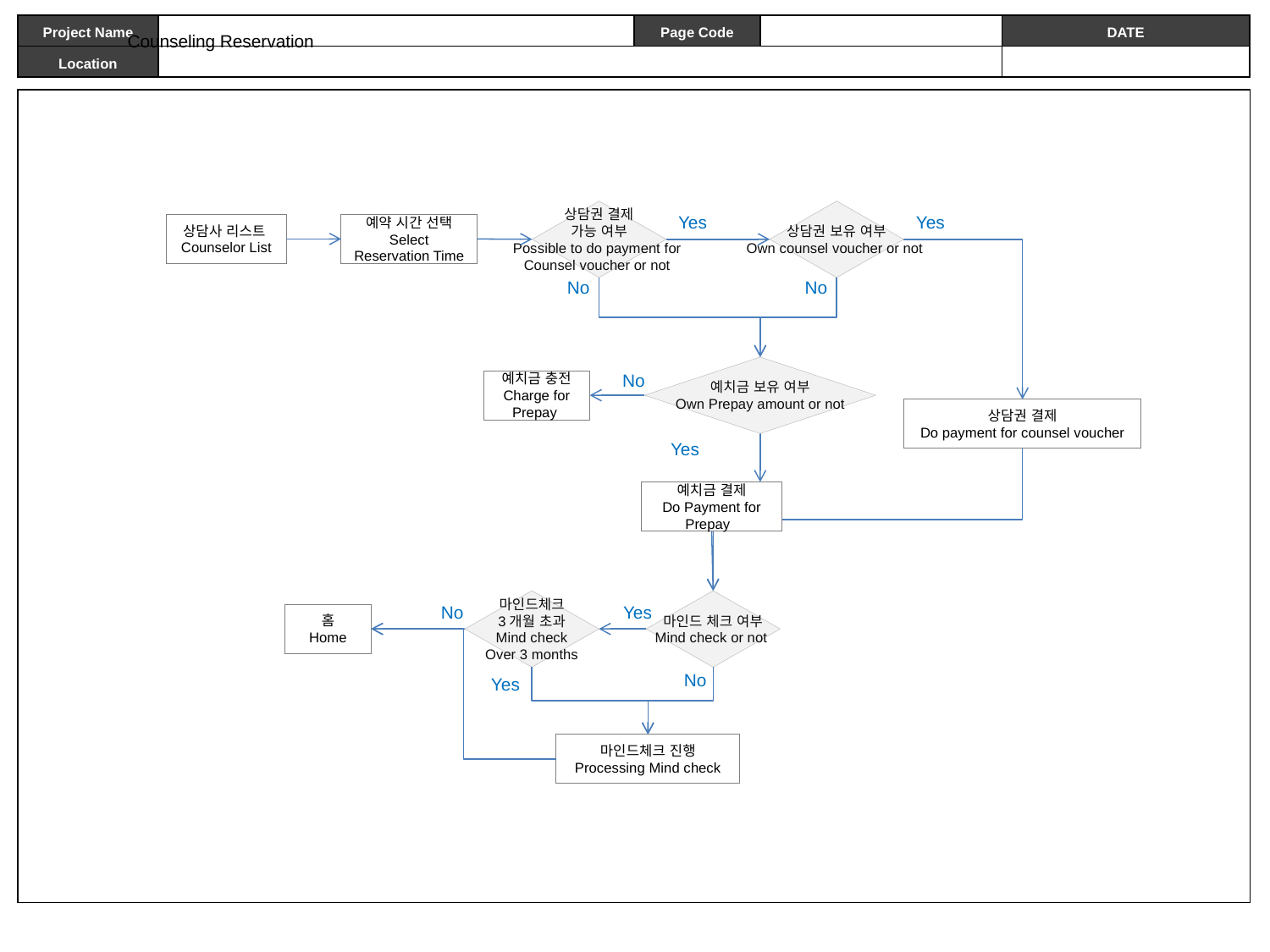

Counseling Reservation
상담권 결제
가능 여부
Possible to do payment for
Counsel voucher or not
상담권 보유 여부
Own counsel voucher or not
Yes
Yes
상담사 리스트
Counselor List
예약 시간 선택
Select Reservation Time
No
No
예치금 보유 여부
Own Prepay amount or not
No
예치금 충전
Charge for Prepay
상담권 결제
Do payment for counsel voucher
Yes
예치금 결제
Do Payment for Prepay
마인드체크
3개월 초과
Mind check
Over 3 months
마인드 체크 여부
Mind check or not
No
Yes
홈
Home
No
Yes
마인드체크 진행
Processing Mind check